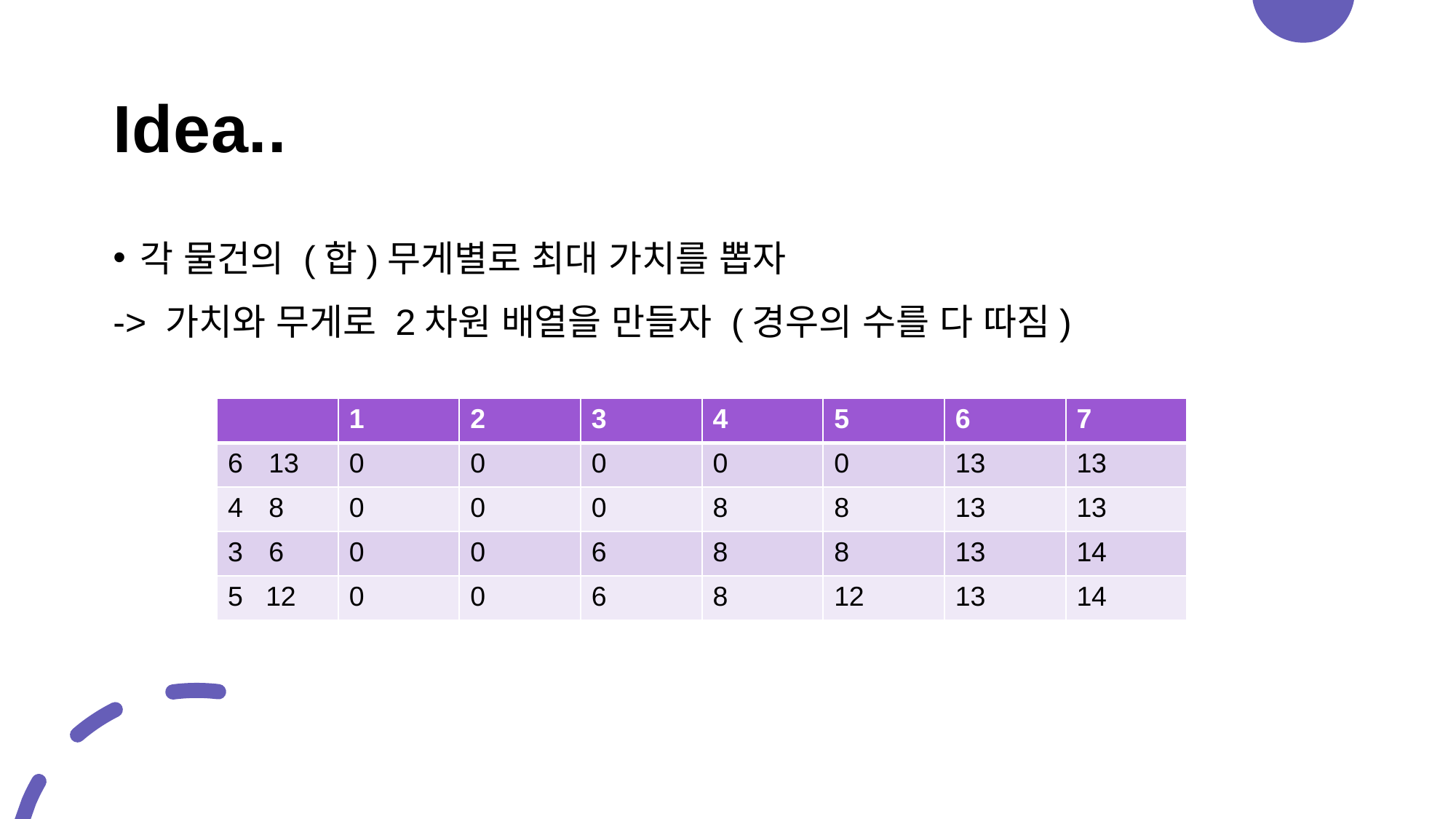

# Idea..
각 물건의 (합)무게별로 최대 가치를 뽑자
-> 가치와 무게로 2차원 배열을 만들자 (경우의 수를 다 따짐)
|  | 1 | 2 | 3 | 4 | 5 | 6 | 7 |
| --- | --- | --- | --- | --- | --- | --- | --- |
| 13 | 0 | 0 | 0 | 0 | 0 | 13 | 13 |
| 8 | 0 | 0 | 0 | 8 | 8 | 13 | 13 |
| 6 | 0 | 0 | 6 | 8 | 8 | 13 | 14 |
| 5 12 | 0 | 0 | 6 | 8 | 12 | 13 | 14 |